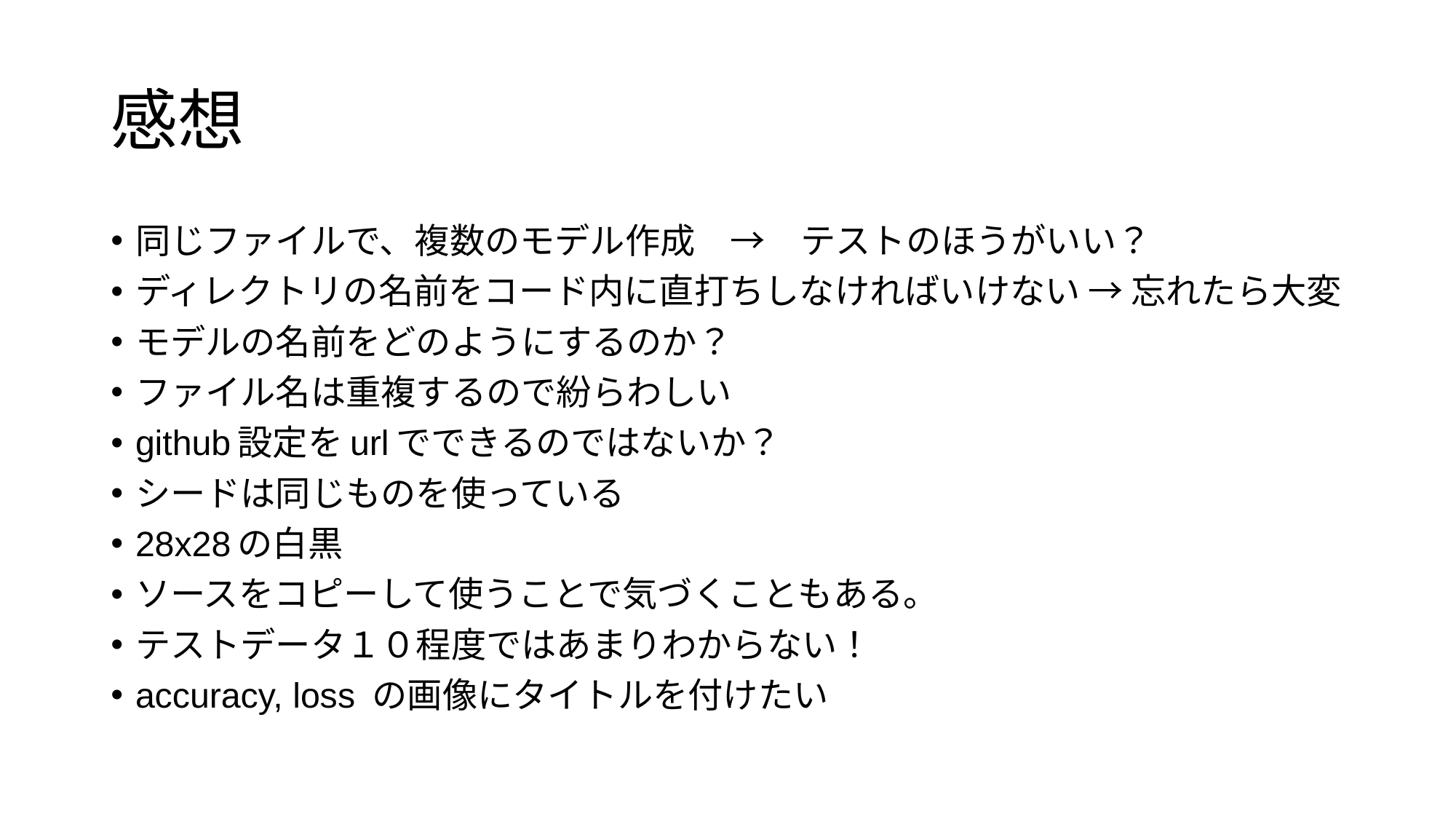

# 感想
同じファイルで、複数のモデル作成　→　テストのほうがいい？
ディレクトリの名前をコード内に直打ちしなければいけない → 忘れたら大変
モデルの名前をどのようにするのか？
ファイル名は重複するので紛らわしい
github設定をurlでできるのではないか？
シードは同じものを使っている
28x28の白黒
ソースをコピーして使うことで気づくこともある。
テストデータ１０程度ではあまりわからない！
accuracy, loss の画像にタイトルを付けたい